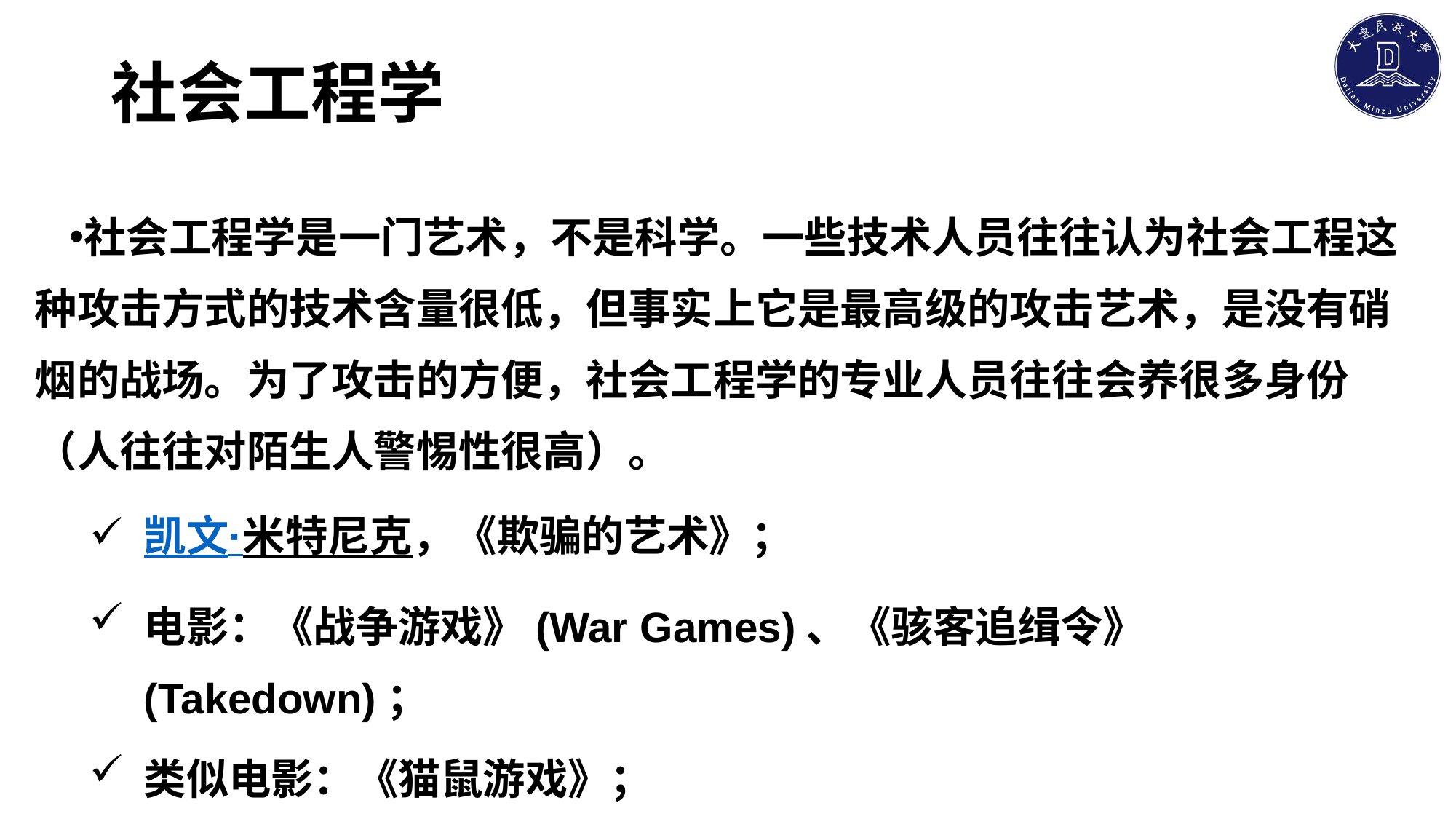

# 社会工程学
社会工程学是一门艺术，不是科学。一些技术人员往往认为社会工程这种攻击方式的技术含量很低，但事实上它是最高级的攻击艺术，是没有硝烟的战场。为了攻击的方便，社会工程学的专业人员往往会养很多身份（人往往对陌生人警惕性很高）。
凯文·米特尼克，《欺骗的艺术》；
电影：《战争游戏》(War Games)、《骇客追缉令》(Takedown)；
类似电影：《猫鼠游戏》；
支付宝例子，微课。